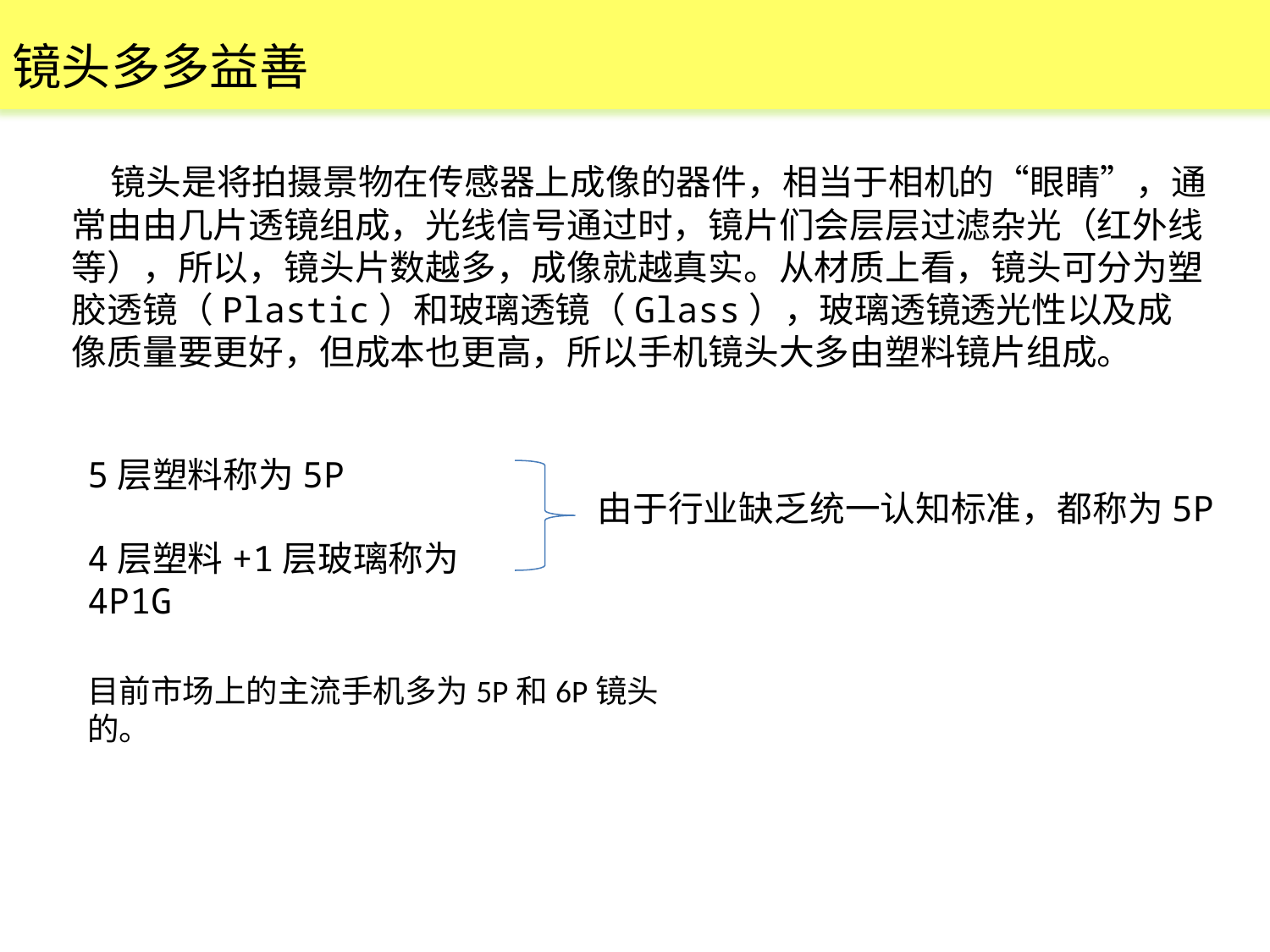

镜头多多益善
   镜头是将拍摄景物在传感器上成像的器件，相当于相机的“眼睛”，通常由由几片透镜组成，光线信号通过时，镜片们会层层过滤杂光（红外线等），所以，镜头片数越多，成像就越真实。从材质上看，镜头可分为塑胶透镜（Plastic）和玻璃透镜（Glass），玻璃透镜透光性以及成像质量要更好，但成本也更高，所以手机镜头大多由塑料镜片组成。

5层塑料称为5P

由于行业缺乏统一认知标准，都称为5P
4层塑料+1层玻璃称为4P1G
目前市场上的主流手机多为5P和6P镜头的。